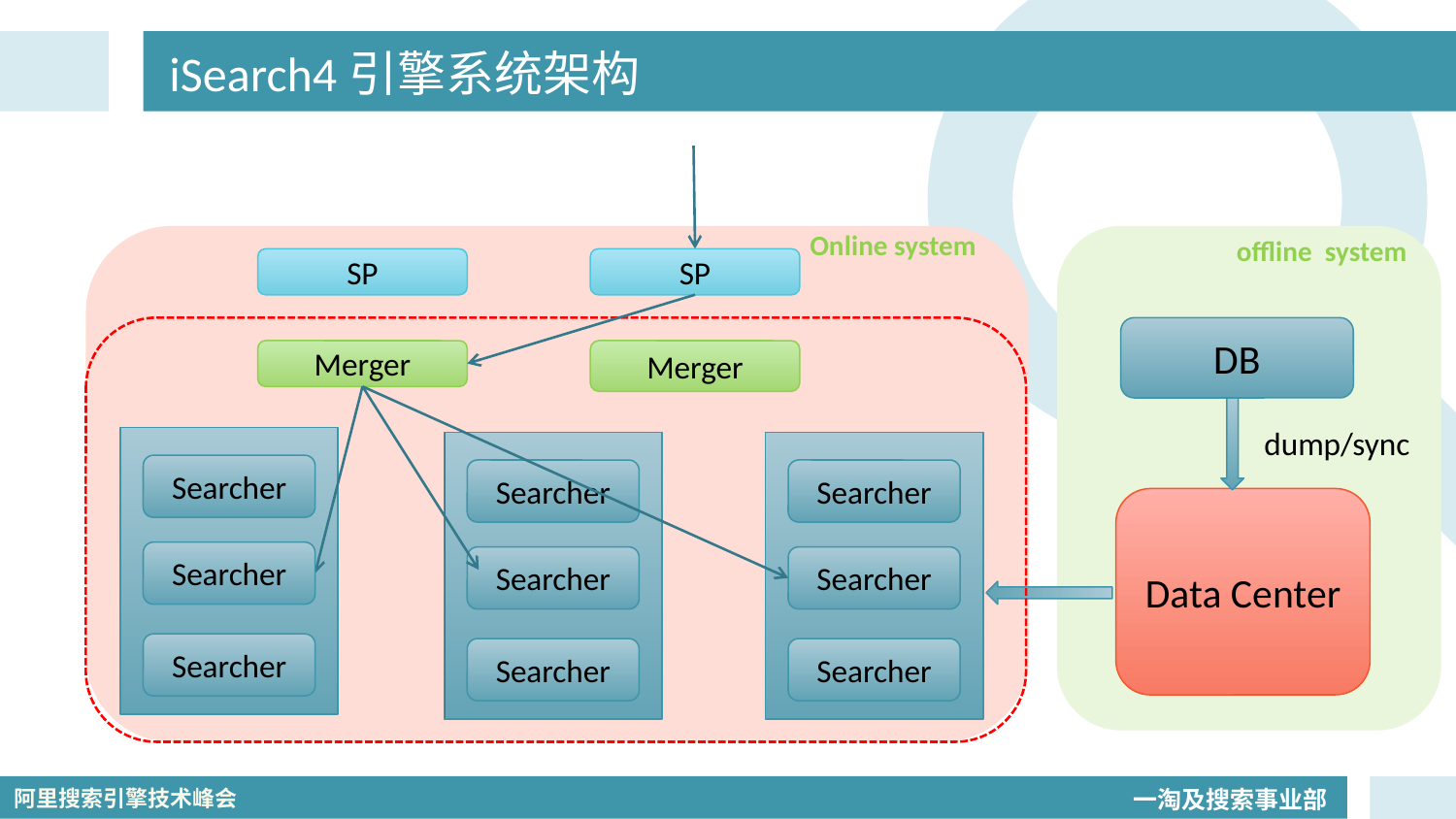

# iSearch4引擎系统架构
Online system
offline  system

SP
SP

DB
Merger
Merger

dump/sync

Searcher
Searcher
Searcher
Data Center

Searcher
Searcher
Searcher
Searcher
Searcher
Searcher